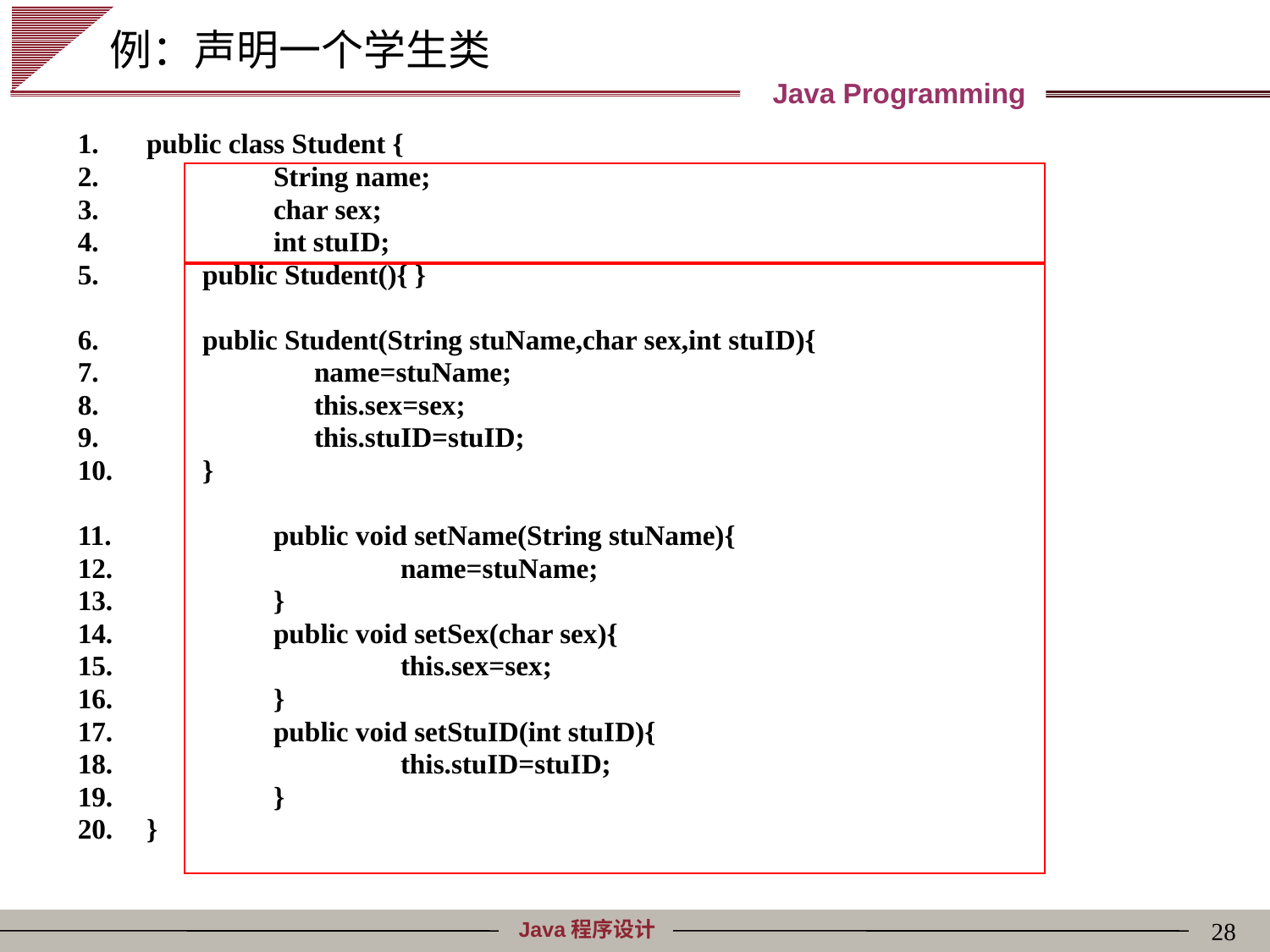

# 例：声明一个学生类
public class Student {
	String name;
	char sex;
	int stuID;
        public Student(){ }

        public Student(String stuName,char sex,int stuID){
                        name=stuName;
                        this.sex=sex;
                        this.stuID=stuID;
        }

	public void setName(String stuName){
		name=stuName;
	}
	public void setSex(char sex){
		this.sex=sex;
	}
	public void setStuID(int stuID){
		this.stuID=stuID;
	}
}